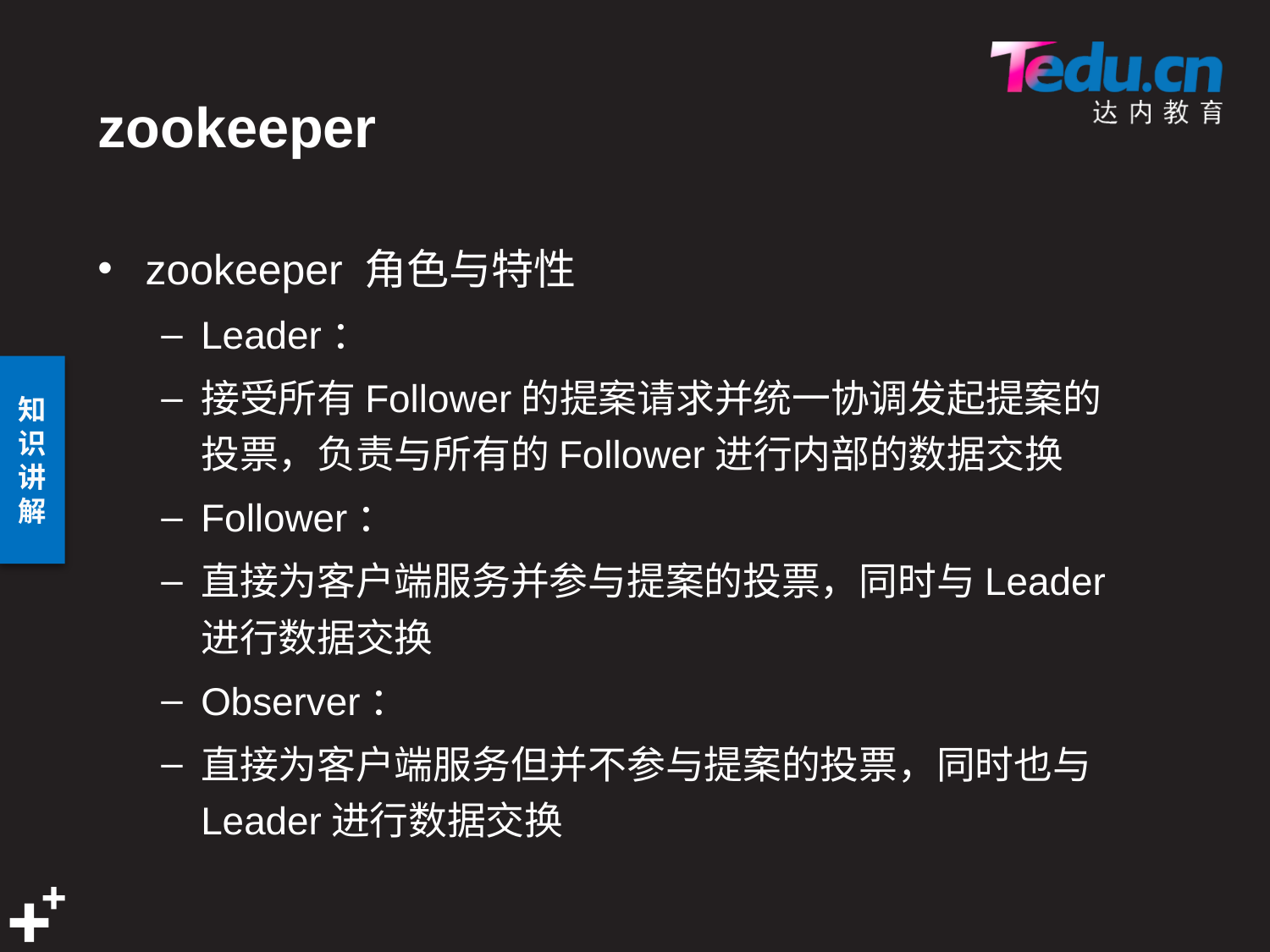

# zookeeper
zookeeper 角色与特性
Leader：
接受所有Follower的提案请求并统一协调发起提案的投票，负责与所有的Follower进行内部的数据交换
Follower：
直接为客户端服务并参与提案的投票，同时与Leader进行数据交换
Observer：
直接为客户端服务但并不参与提案的投票，同时也与Leader进行数据交换